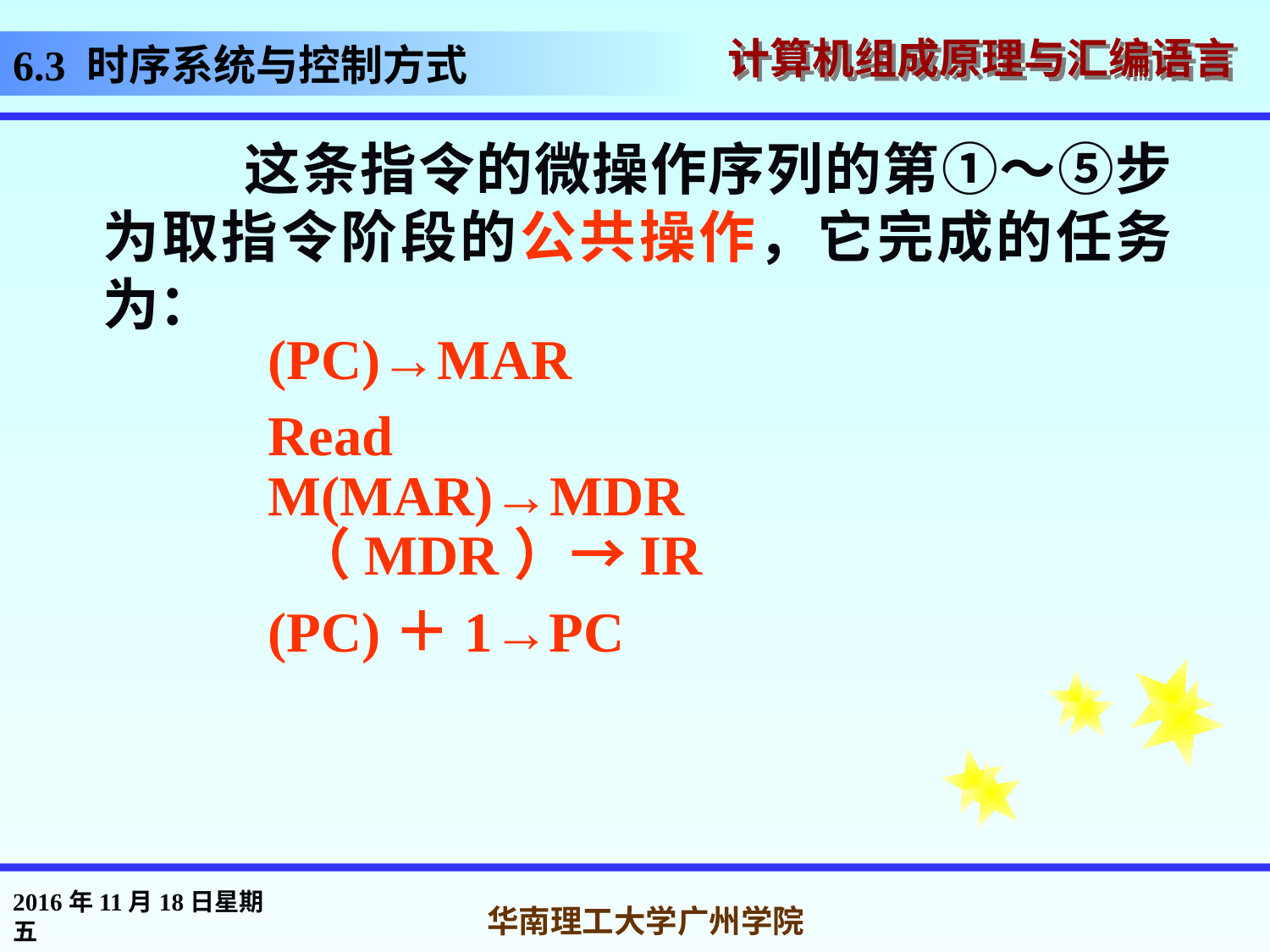

# 6.3 时序系统与控制方式
            这条指令的微操作序列的第①～⑤步为取指令阶段的公共操作，它完成的任务为：
               (PC)→MAR
               Read
               M(MAR)→MDR
		    （MDR）→IR
               (PC)＋1→PC
2016年11月18日星期五
华南理工大学广州学院